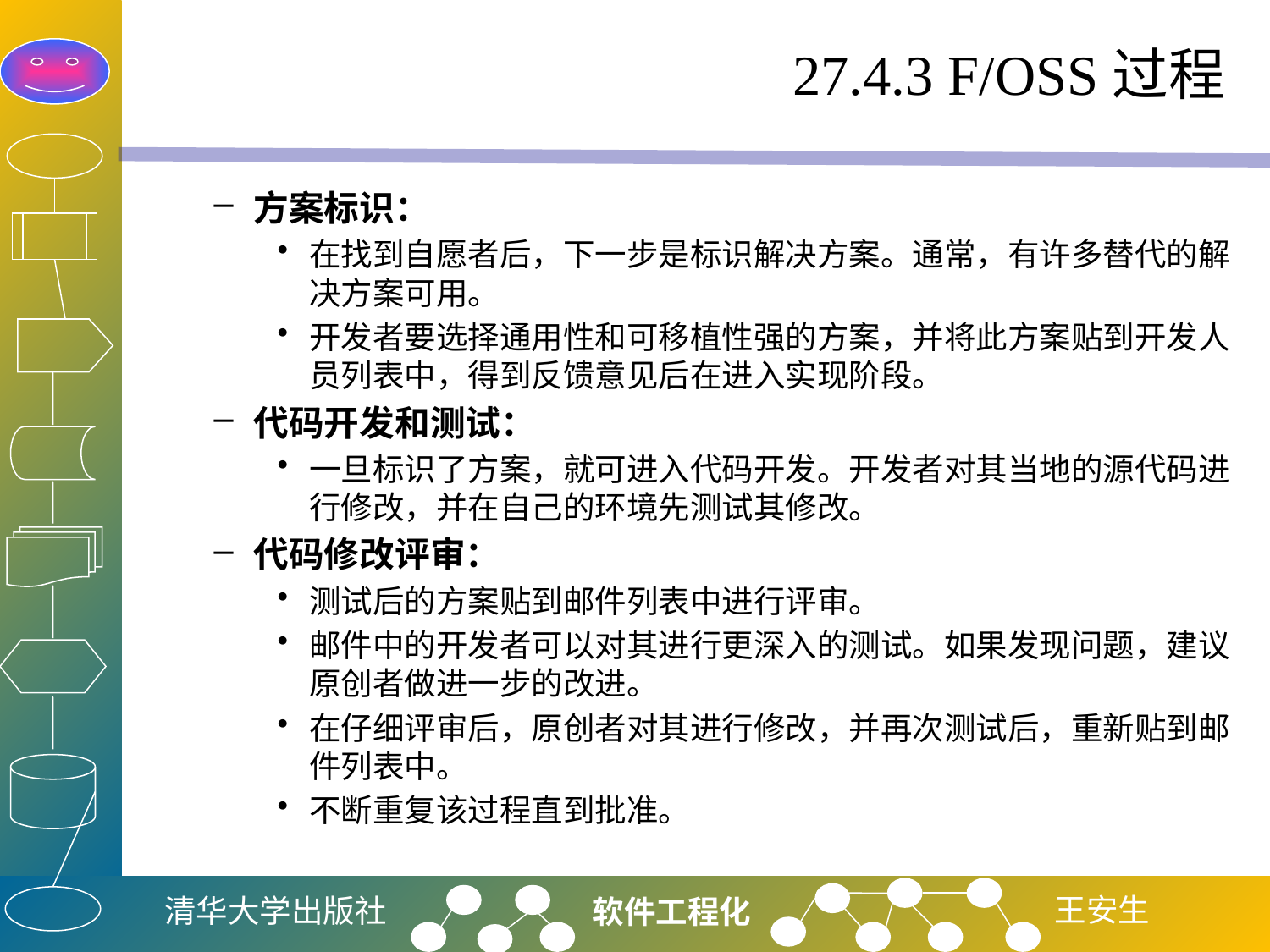

# 27.4.3 F/OSS过程
方案标识：
在找到自愿者后，下一步是标识解决方案。通常，有许多替代的解决方案可用。
开发者要选择通用性和可移植性强的方案，并将此方案贴到开发人员列表中，得到反馈意见后在进入实现阶段。
代码开发和测试：
一旦标识了方案，就可进入代码开发。开发者对其当地的源代码进行修改，并在自己的环境先测试其修改。
代码修改评审：
测试后的方案贴到邮件列表中进行评审。
邮件中的开发者可以对其进行更深入的测试。如果发现问题，建议原创者做进一步的改进。
在仔细评审后，原创者对其进行修改，并再次测试后，重新贴到邮件列表中。
不断重复该过程直到批准。